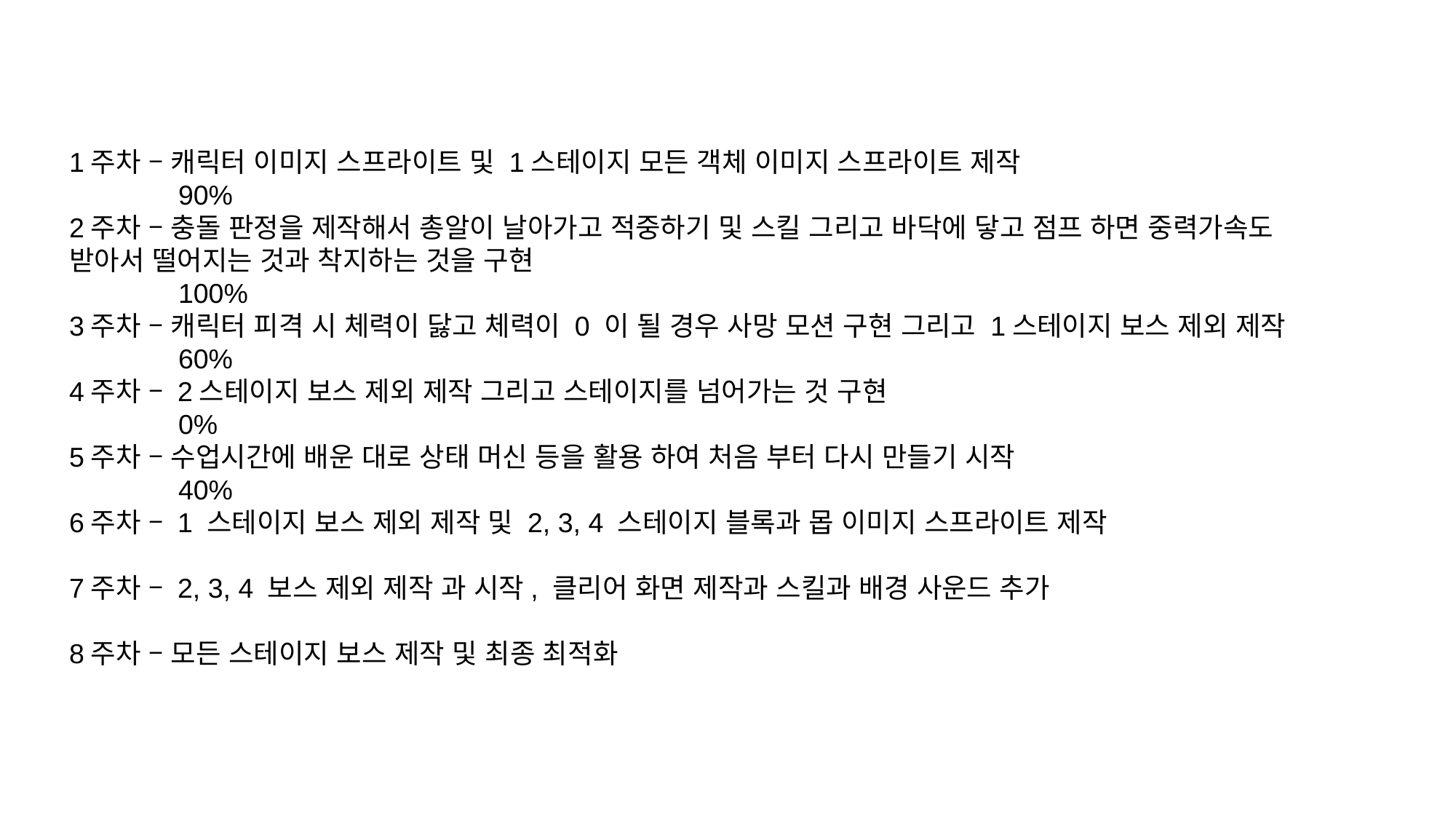

1주차 – 캐릭터 이미지 스프라이트 및 1스테이지 모든 객체 이미지 스프라이트 제작
	90%
2주차 – 충돌 판정을 제작해서 총알이 날아가고 적중하기 및 스킬 그리고 바닥에 닿고 점프 하면 중력가속도	받아서 떨어지는 것과 착지하는 것을 구현
	100%
3주차 – 캐릭터 피격 시 체력이 닳고 체력이 0 이 될 경우 사망 모션 구현 그리고 1스테이지 보스 제외 제작
	60%
4주차 – 2스테이지 보스 제외 제작 그리고 스테이지를 넘어가는 것 구현
	0%
5주차 – 수업시간에 배운 대로 상태 머신 등을 활용 하여 처음 부터 다시 만들기 시작
	40%
6주차 – 1 스테이지 보스 제외 제작 및 2, 3, 4 스테이지 블록과 몹 이미지 스프라이트 제작

7주차 – 2, 3, 4 보스 제외 제작 과 시작, 클리어 화면 제작과 스킬과 배경 사운드 추가

8주차 – 모든 스테이지 보스 제작 및 최종 최적화